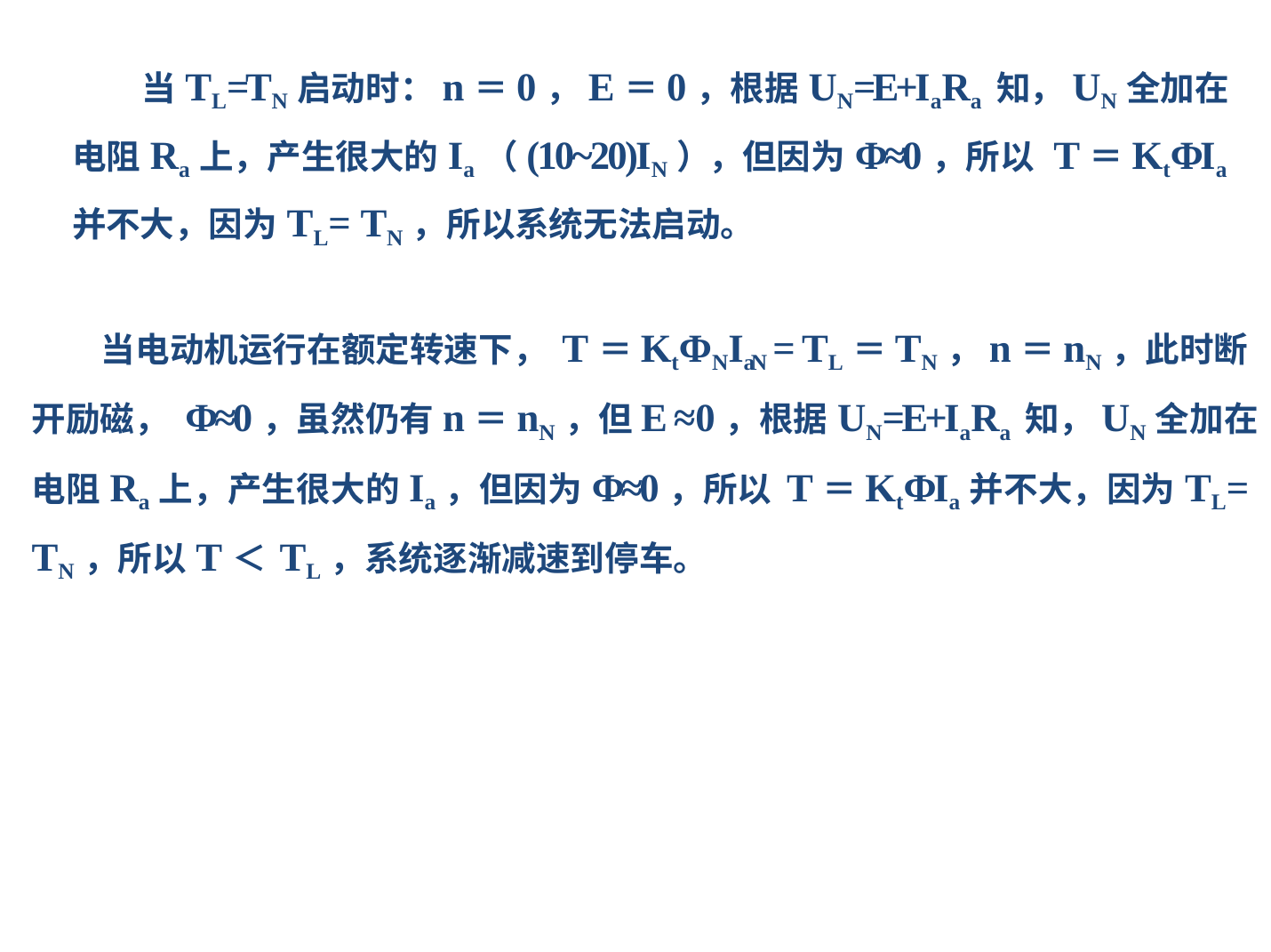

# 当TL=TN启动时：n＝0，E＝0，根据UN=E+IaRa 知，UN全加在电阻Ra上，产生很大的Ia（(10~20)IN），但因为Φ≈0，所以 T＝KtΦIa并不大，因为TL= TN，所以系统无法启动。
当电动机运行在额定转速下， T＝KtΦNIaN = TL＝TN，n＝nN，此时断开励磁， Φ≈0，虽然仍有n＝nN，但E ≈0，根据UN=E+IaRa 知，UN全加在电阻Ra上，产生很大的Ia，但因为Φ≈0，所以 T＝KtΦIa并不大，因为TL= TN，所以T＜ TL，系统逐渐减速到停车。